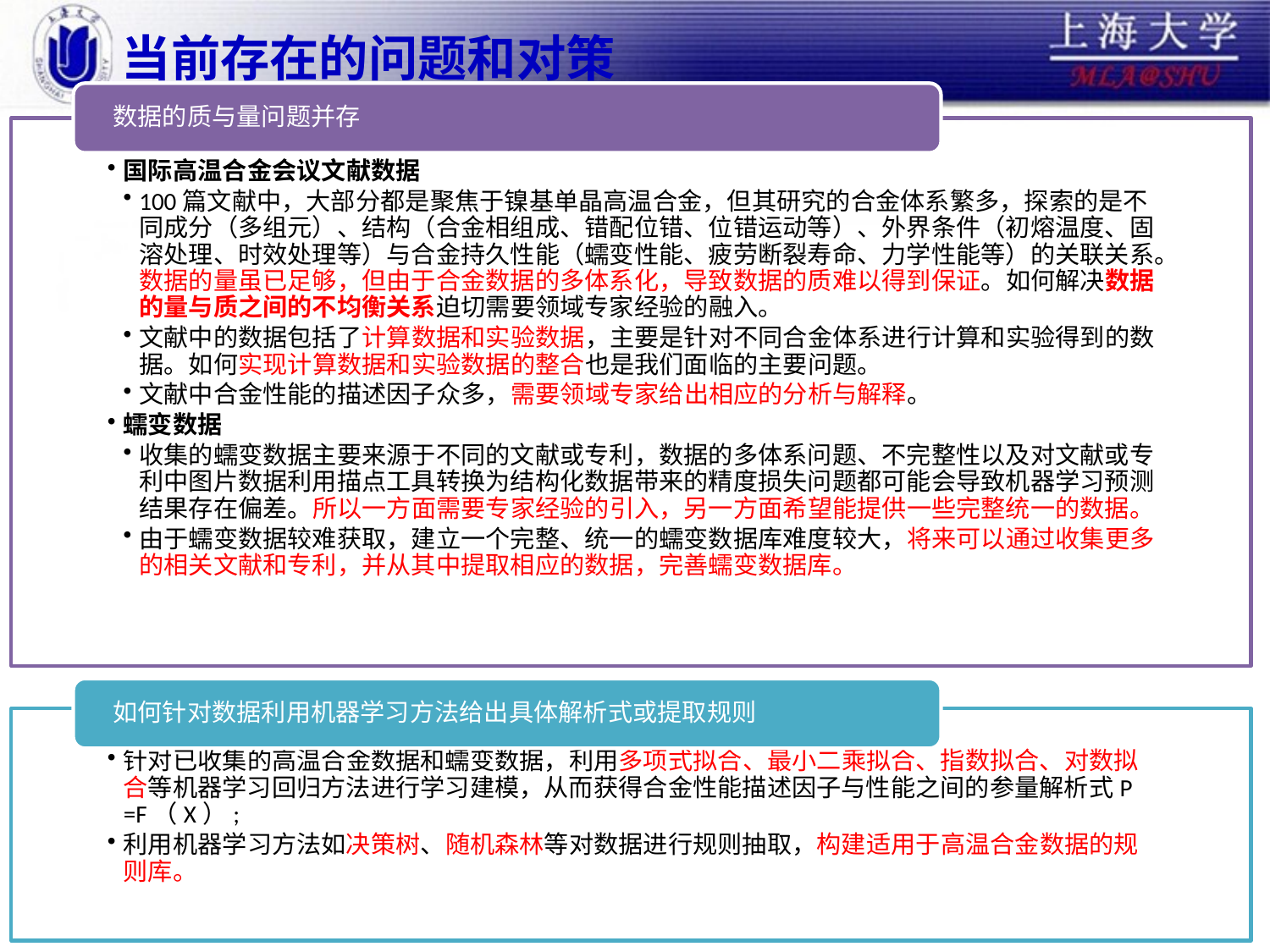

# 当前存在的问题和对策
国际高温合金会议文献数据
100篇文献中，大部分都是聚焦于镍基单晶高温合金，但其研究的合金体系繁多，探索的是不同成分（多组元）、结构（合金相组成、错配位错、位错运动等）、外界条件（初熔温度、固溶处理、时效处理等）与合金持久性能（蠕变性能、疲劳断裂寿命、力学性能等）的关联关系。数据的量虽已足够，但由于合金数据的多体系化，导致数据的质难以得到保证。如何解决数据的量与质之间的不均衡关系迫切需要领域专家经验的融入。
文献中的数据包括了计算数据和实验数据，主要是针对不同合金体系进行计算和实验得到的数据。如何实现计算数据和实验数据的整合也是我们面临的主要问题。
文献中合金性能的描述因子众多，需要领域专家给出相应的分析与解释。
蠕变数据
收集的蠕变数据主要来源于不同的文献或专利，数据的多体系问题、不完整性以及对文献或专利中图片数据利用描点工具转换为结构化数据带来的精度损失问题都可能会导致机器学习预测结果存在偏差。所以一方面需要专家经验的引入，另一方面希望能提供一些完整统一的数据。
由于蠕变数据较难获取，建立一个完整、统一的蠕变数据库难度较大，将来可以通过收集更多的相关文献和专利，并从其中提取相应的数据，完善蠕变数据库。
数据的质与量问题并存
针对已收集的高温合金数据和蠕变数据，利用多项式拟合、最小二乘拟合、指数拟合、对数拟合等机器学习回归方法进行学习建模，从而获得合金性能描述因子与性能之间的参量解析式P =F（X）;
利用机器学习方法如决策树、随机森林等对数据进行规则抽取，构建适用于高温合金数据的规则库。
如何针对数据利用机器学习方法给出具体解析式或提取规则